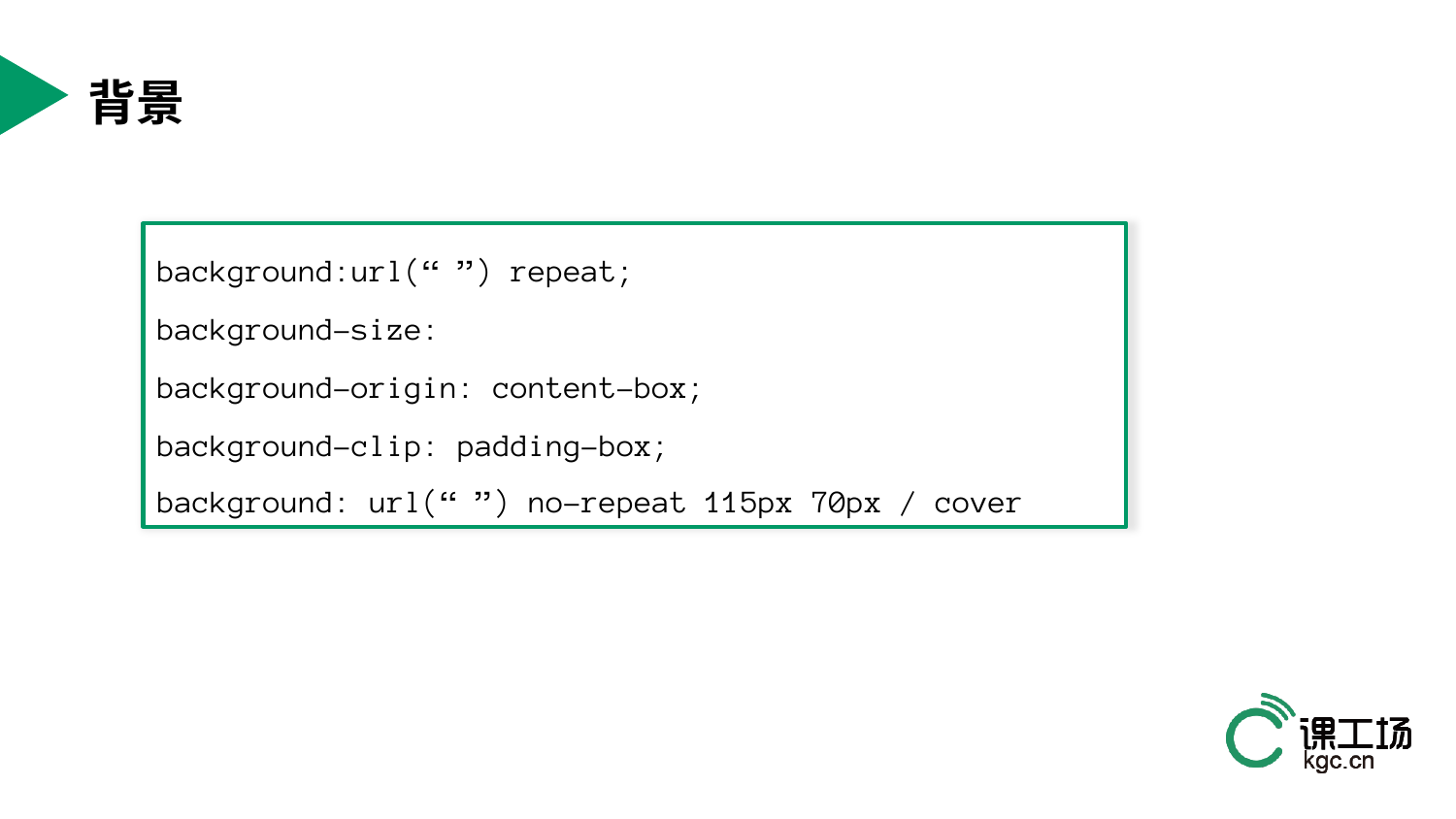

# 背景
background:url(“ ”) repeat;
background-size:
background-origin: content-box;
background-clip: padding-box;
background: url(“ ”) no-repeat 115px 70px / cover